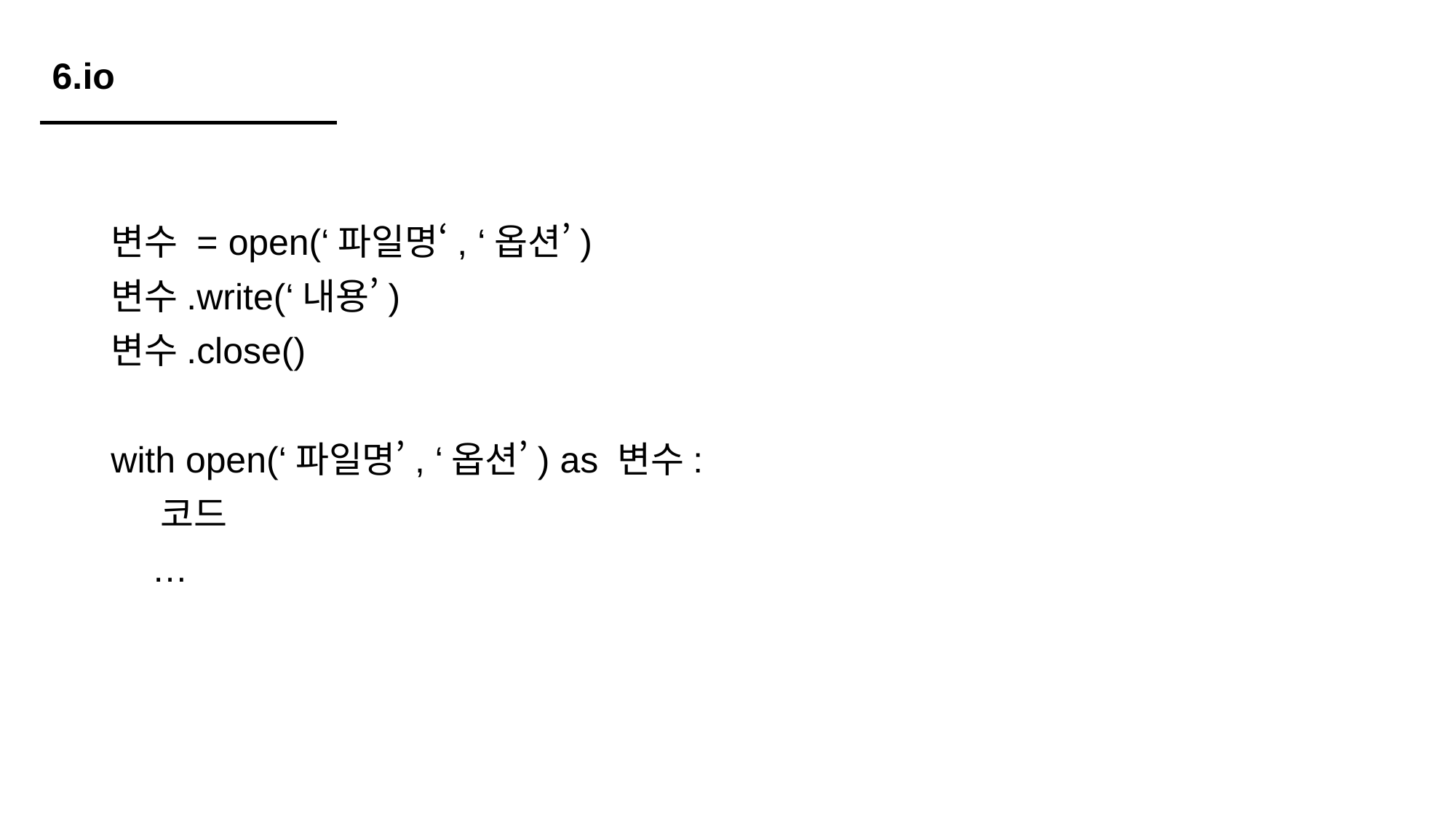

# 6.io

변수 = open(‘파일명‘, ‘옵션’)
변수.write(‘내용’)
변수.close()

with open(‘파일명’, ‘옵션’) as 변수:
    코드
    …